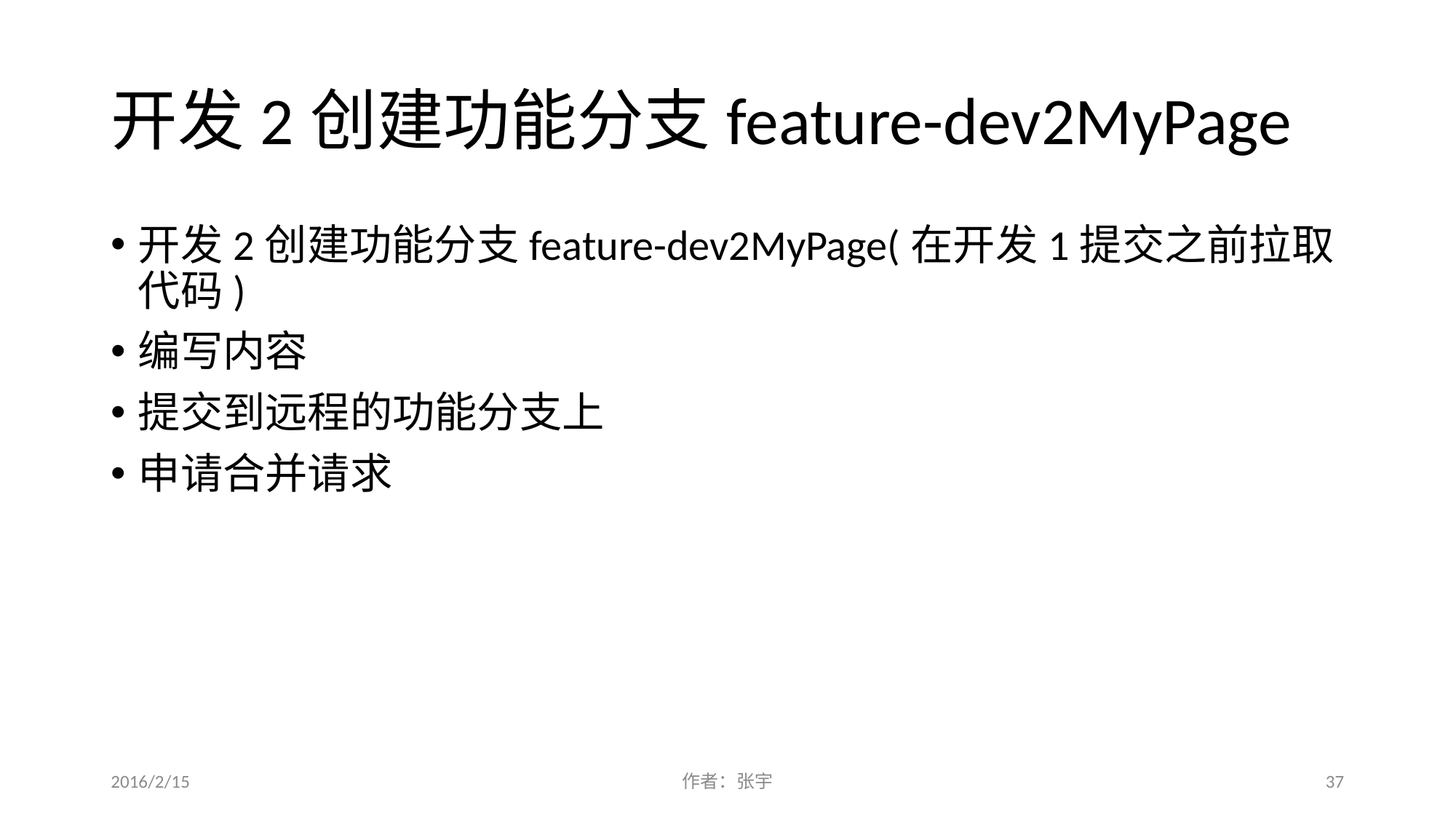

# 开发2创建功能分支feature-dev2MyPage
开发2创建功能分支feature-dev2MyPage(在开发1提交之前拉取代码)
编写内容
提交到远程的功能分支上
申请合并请求
2016/2/15
作者：张宇
37